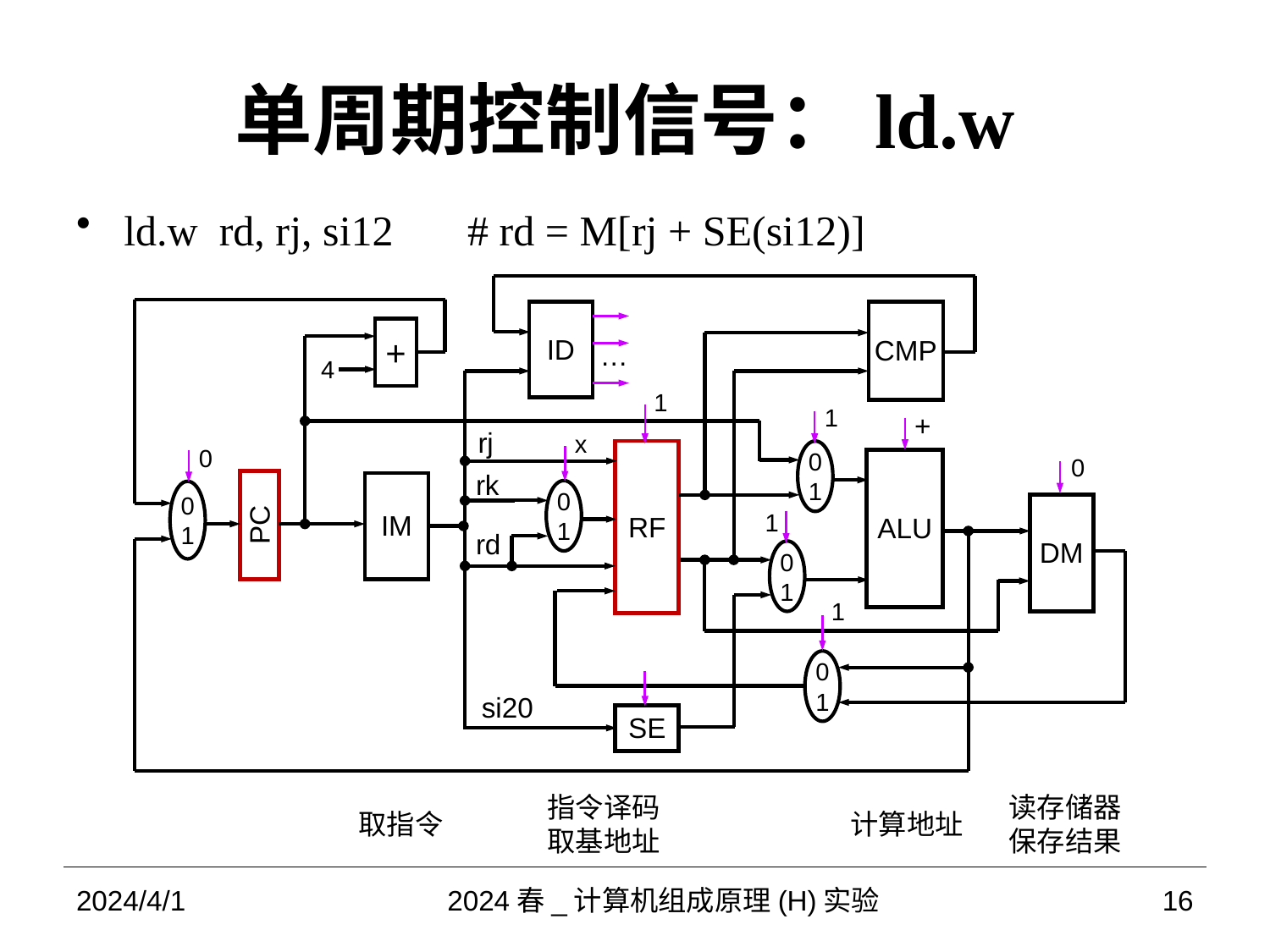

# 单周期控制信号：ld.w
ld.w  rd, rj, si12       # rd = M[rj + SE(si12)]
CMP
ID
+
…
4
1
1
+
rj
x
0
1
RF
0
ALU
0
rk
PC
IM
0
1
0
1
DM
1
rd
0
1
1
0
1
si20
SE
指令译码
取基地址
读存储器
保存结果
取指令
计算地址
2024/4/1
2024春_计算机组成原理(H)实验
16